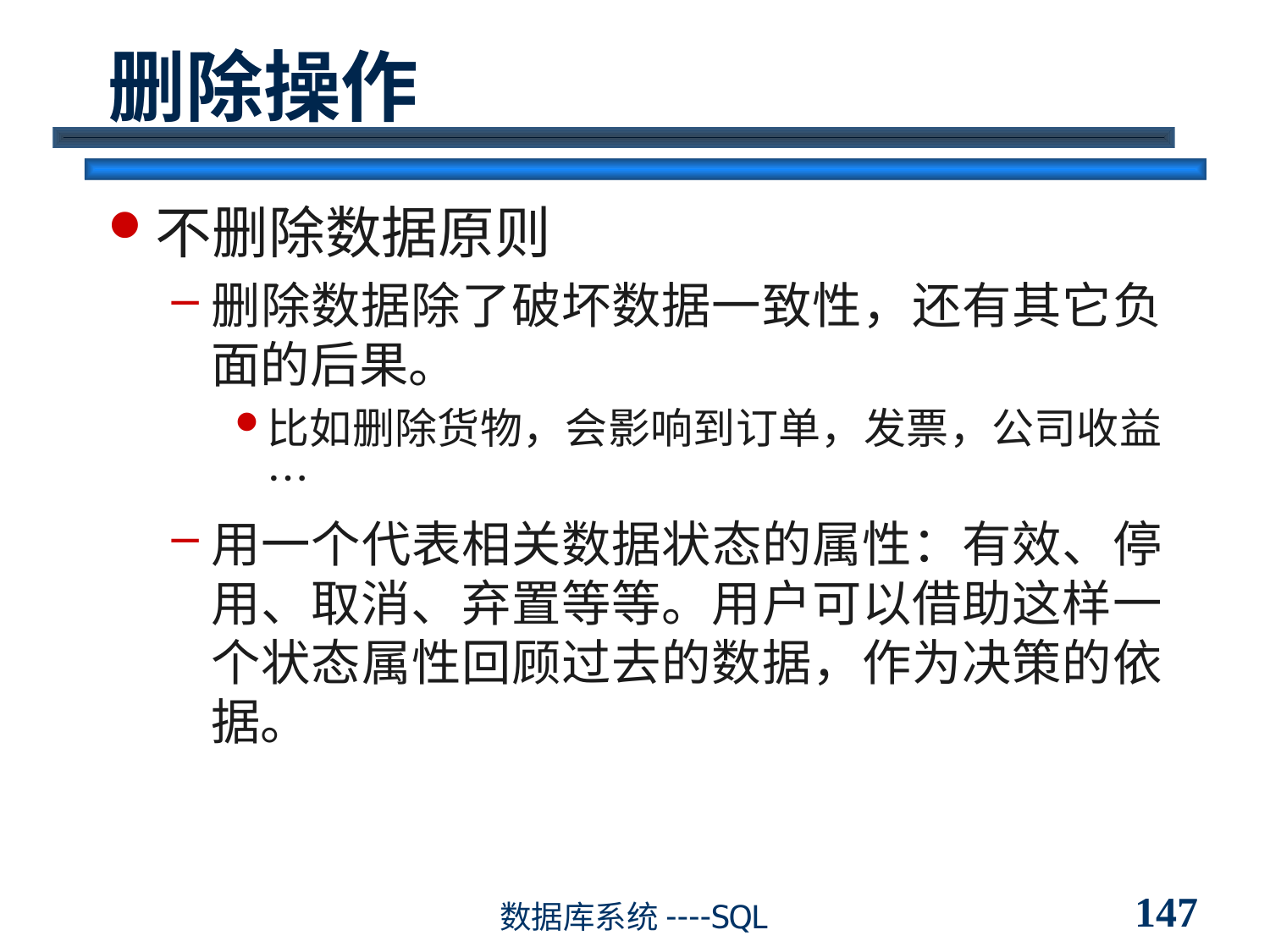

# 删除操作
不删除数据原则
删除数据除了破坏数据一致性，还有其它负面的后果。
比如删除货物，会影响到订单，发票，公司收益…
用一个代表相关数据状态的属性：有效、停用、取消、弃置等等。用户可以借助这样一个状态属性回顾过去的数据，作为决策的依据。
147
数据库系统----SQL